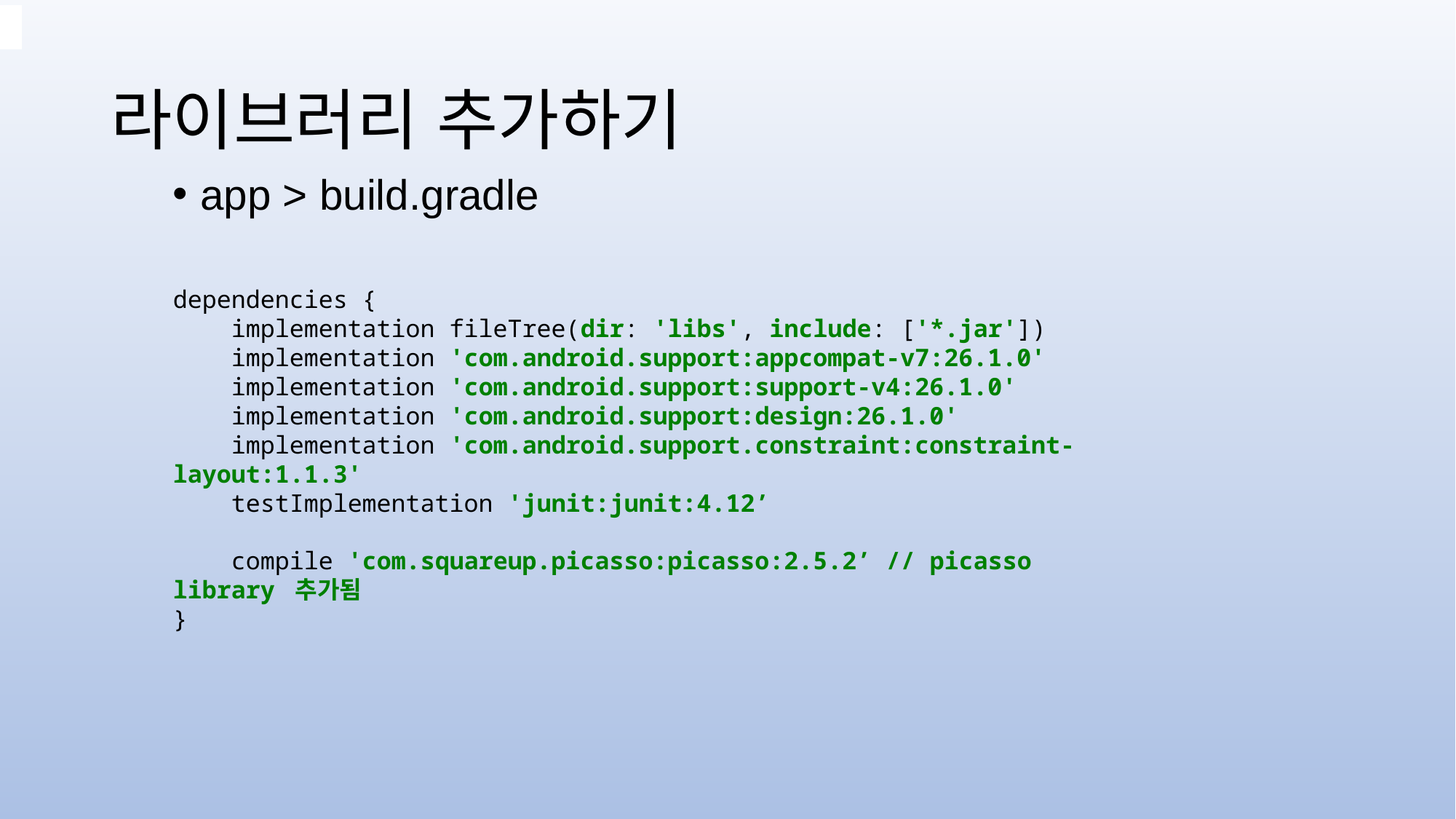

# 라이브러리 추가하기
app > build.gradle
dependencies {
    implementation fileTree(dir: 'libs', include: ['*.jar'])
    implementation 'com.android.support:appcompat-v7:26.1.0'
    implementation 'com.android.support:support-v4:26.1.0'
    implementation 'com.android.support:design:26.1.0'
    implementation 'com.android.support.constraint:constraint-layout:1.1.3'
    testImplementation 'junit:junit:4.12’
    compile 'com.squareup.picasso:picasso:2.5.2’ // picasso library 추가됨
}